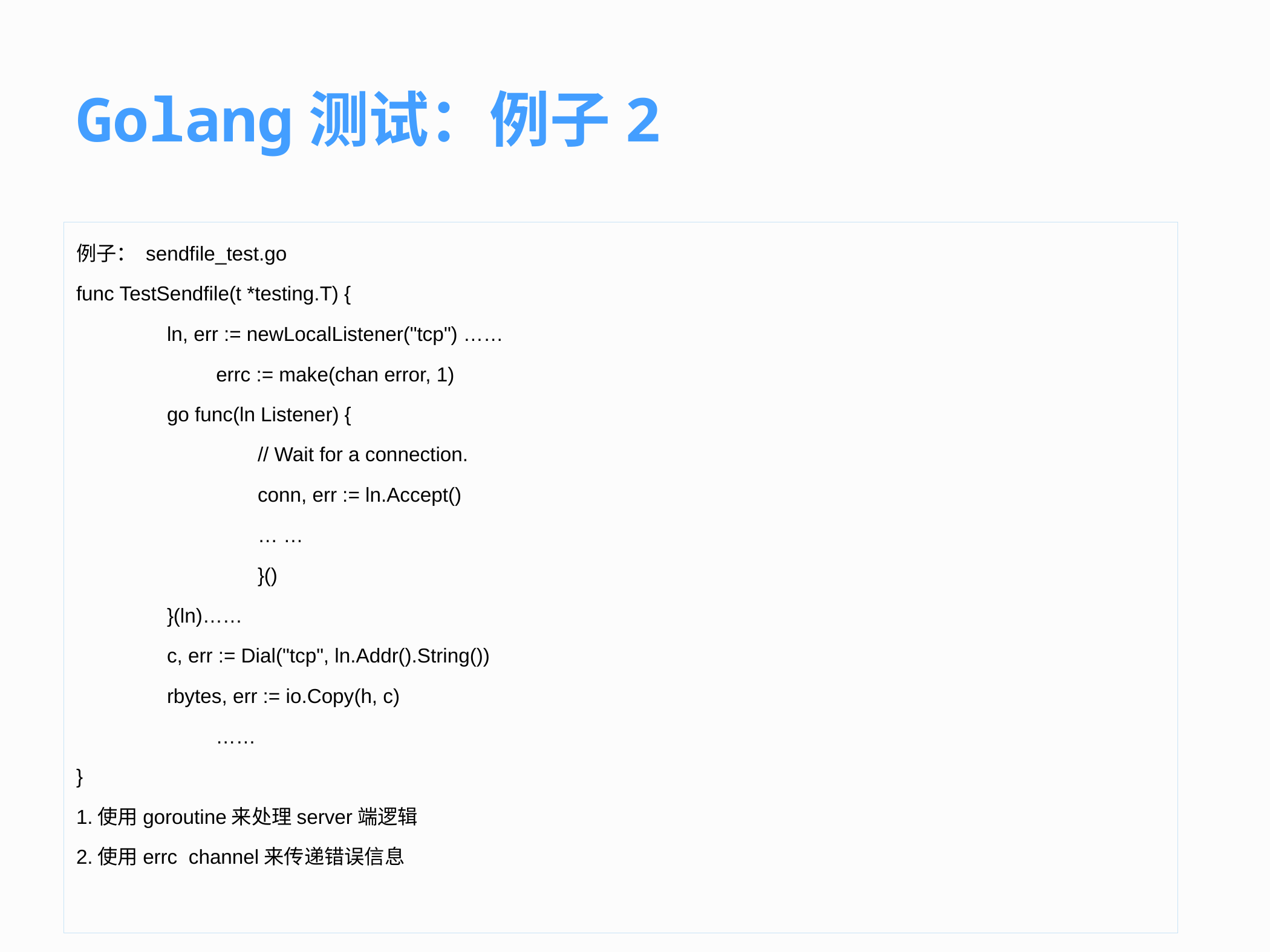

# Golang测试：例子2
例子： sendfile_test.go
func TestSendfile(t *testing.T) {
	ln, err := newLocalListener("tcp") ……
                         errc := make(chan error, 1)
	go func(ln Listener) {
		// Wait for a connection.
		conn, err := ln.Accept()
		… …
		}()
	}(ln)……
	c, err := Dial("tcp", ln.Addr().String())
	rbytes, err := io.Copy(h, c)
                         ……
}
1.使用goroutine来处理server端逻辑
2.使用errc  channel来传递错误信息